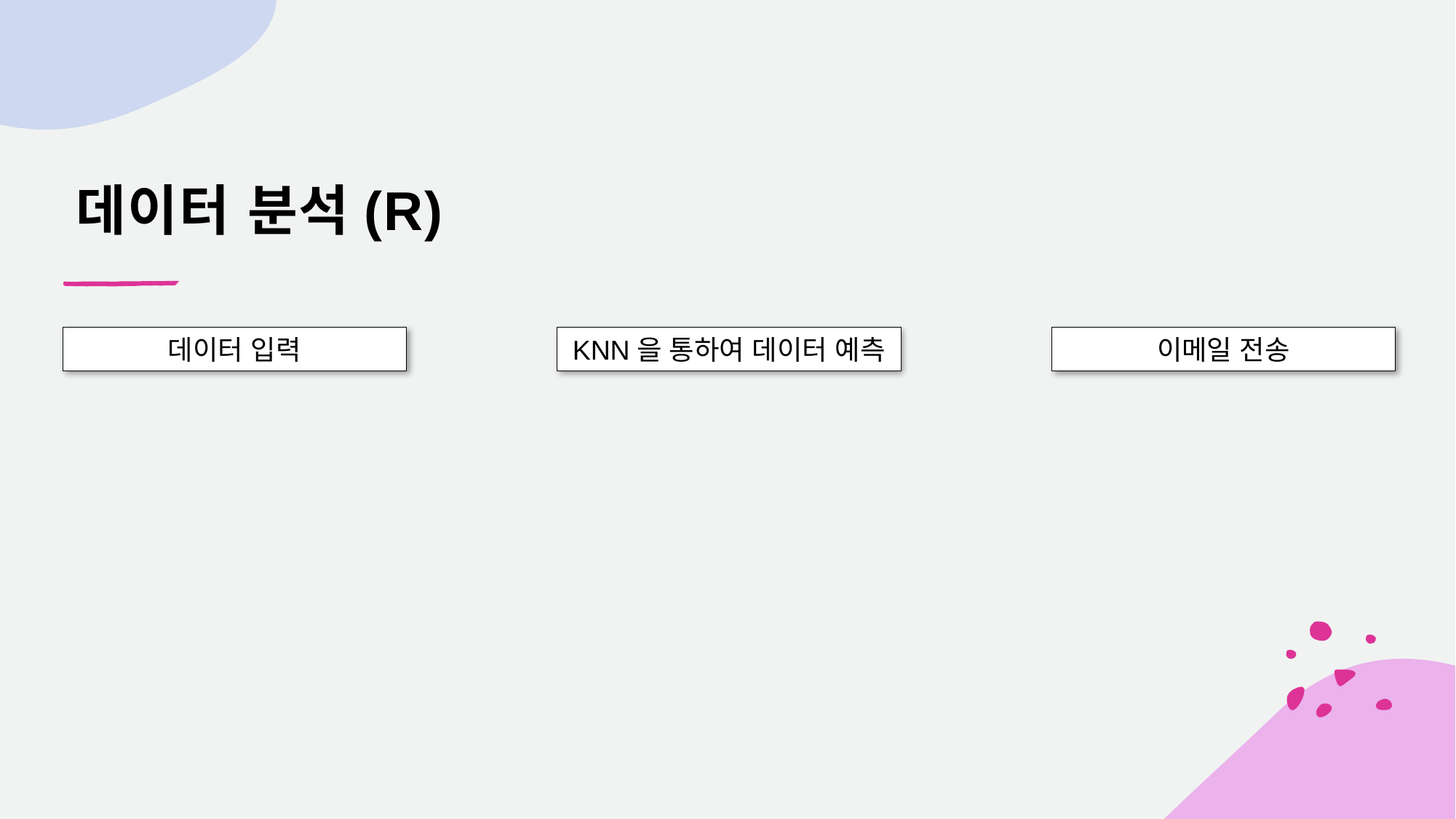

# 데이터 분석(R)
데이터 입력
KNN을 통하여 데이터 예측
이메일 전송